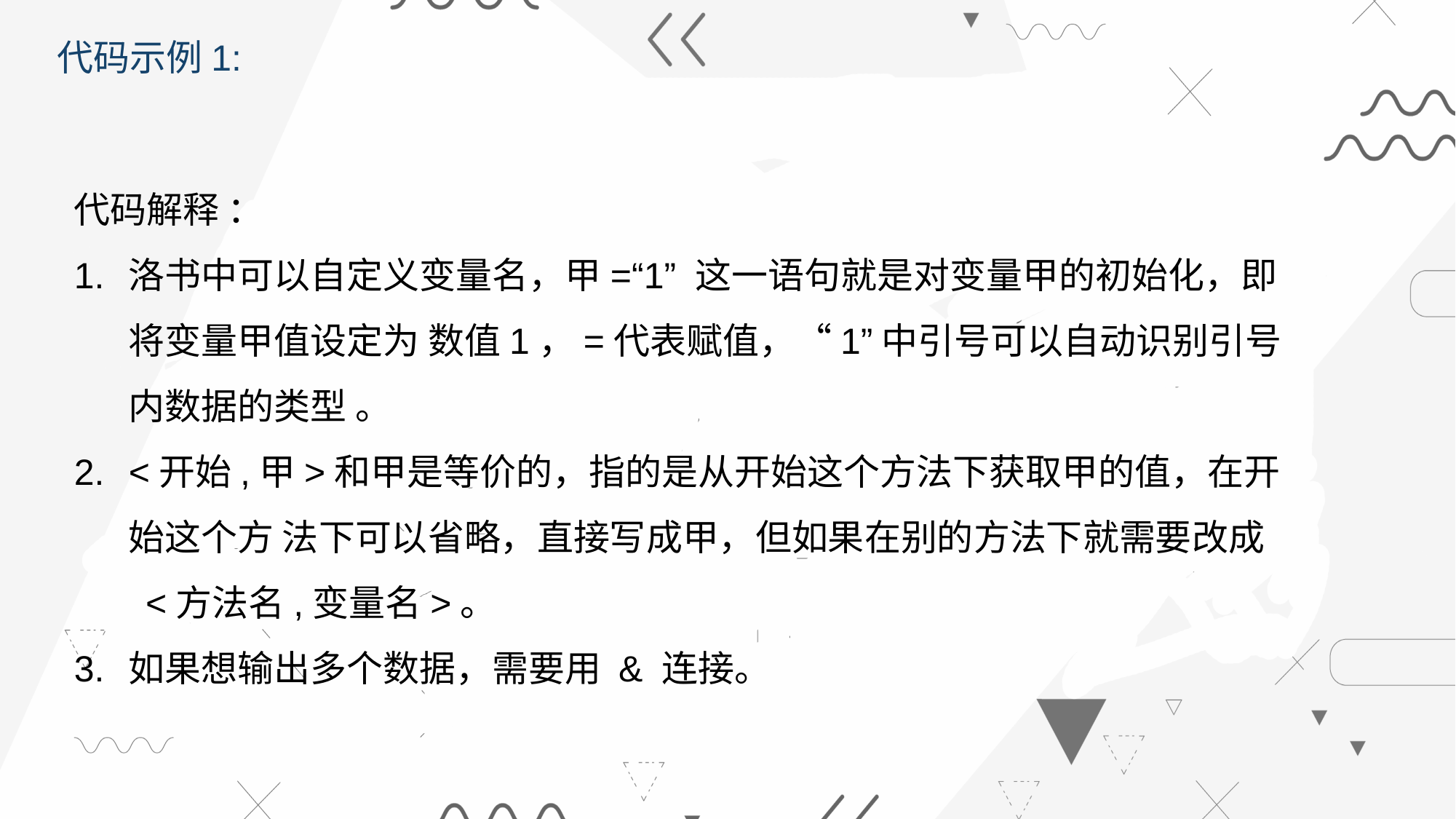

代码示例1:
代码解释 ：
洛书中可以自定义变量名，甲=“1” 这一语句就是对变量甲的初始化，即将变量甲值设定为 数值1，=代表赋值，“1”中引号可以自动识别引号内数据的类型 。
<开始,甲>和甲是等价的，指的是从开始这个方法下获取甲的值，在开始这个方 法下可以省略，直接写成甲，但如果在别的方法下就需要改成     <方法名,变量名>。
如果想输出多个数据，需要用 & 连接。